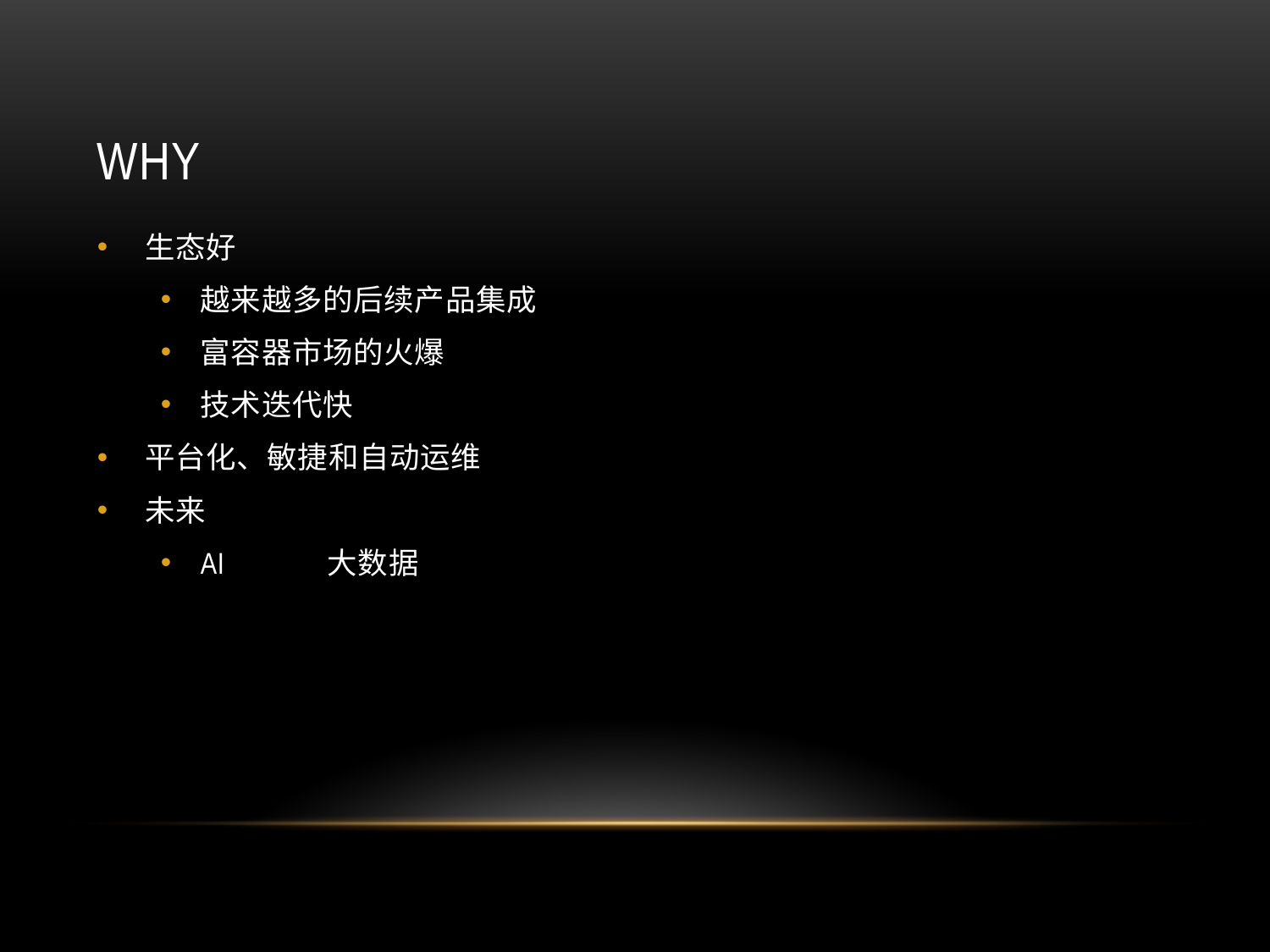

# WHY
生态好
越来越多的后续产品集成
富容器市场的火爆
技术迭代快
平台化、敏捷和自动运维
未来
AI	大数据